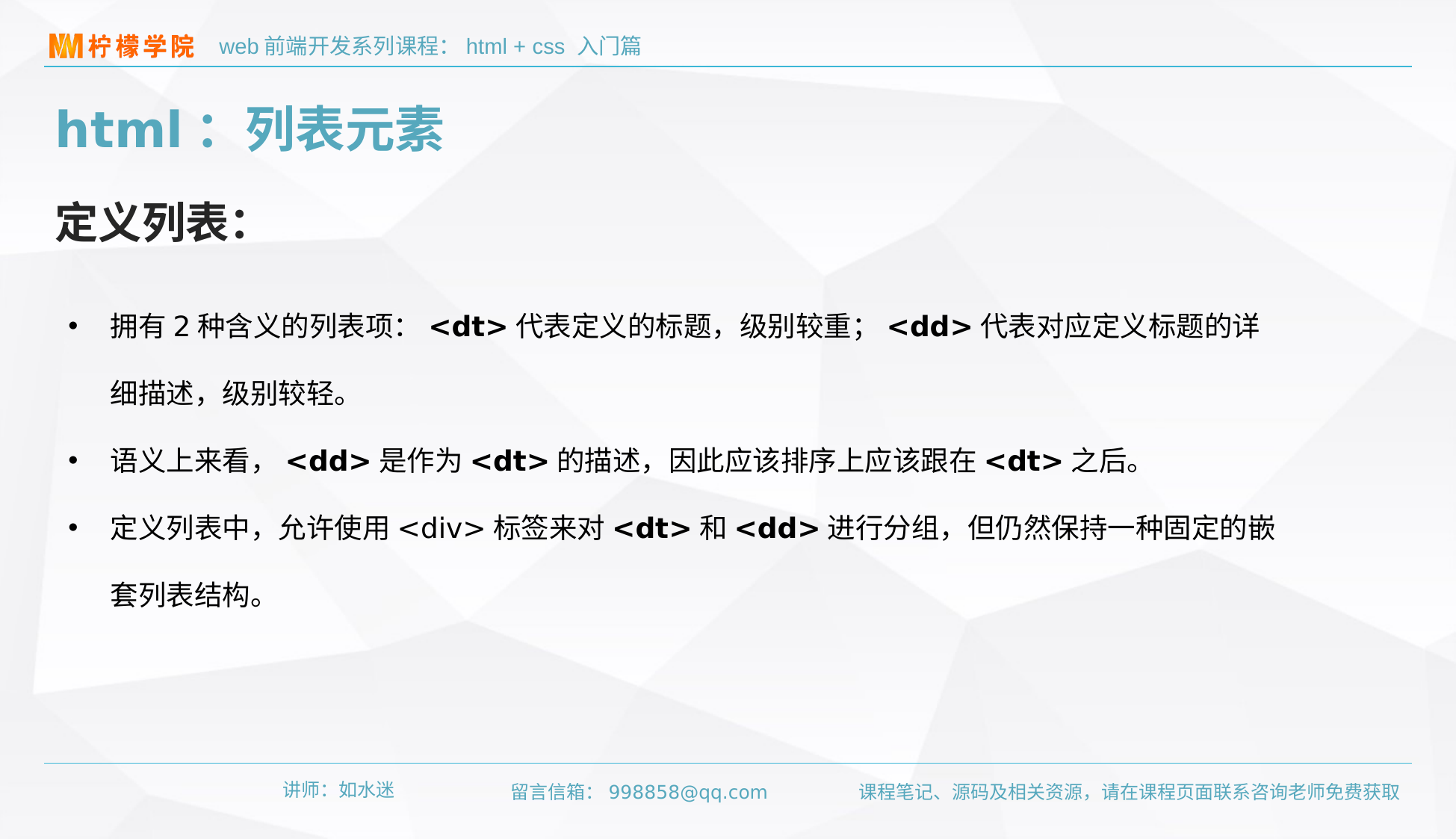

html：列表元素
定义列表：
拥有2种含义的列表项：<dt>代表定义的标题，级别较重；<dd>代表对应定义标题的详细描述，级别较轻。
语义上来看，<dd>是作为<dt>的描述，因此应该排序上应该跟在<dt>之后。
定义列表中，允许使用<div>标签来对<dt>和<dd>进行分组，但仍然保持一种固定的嵌套列表结构。